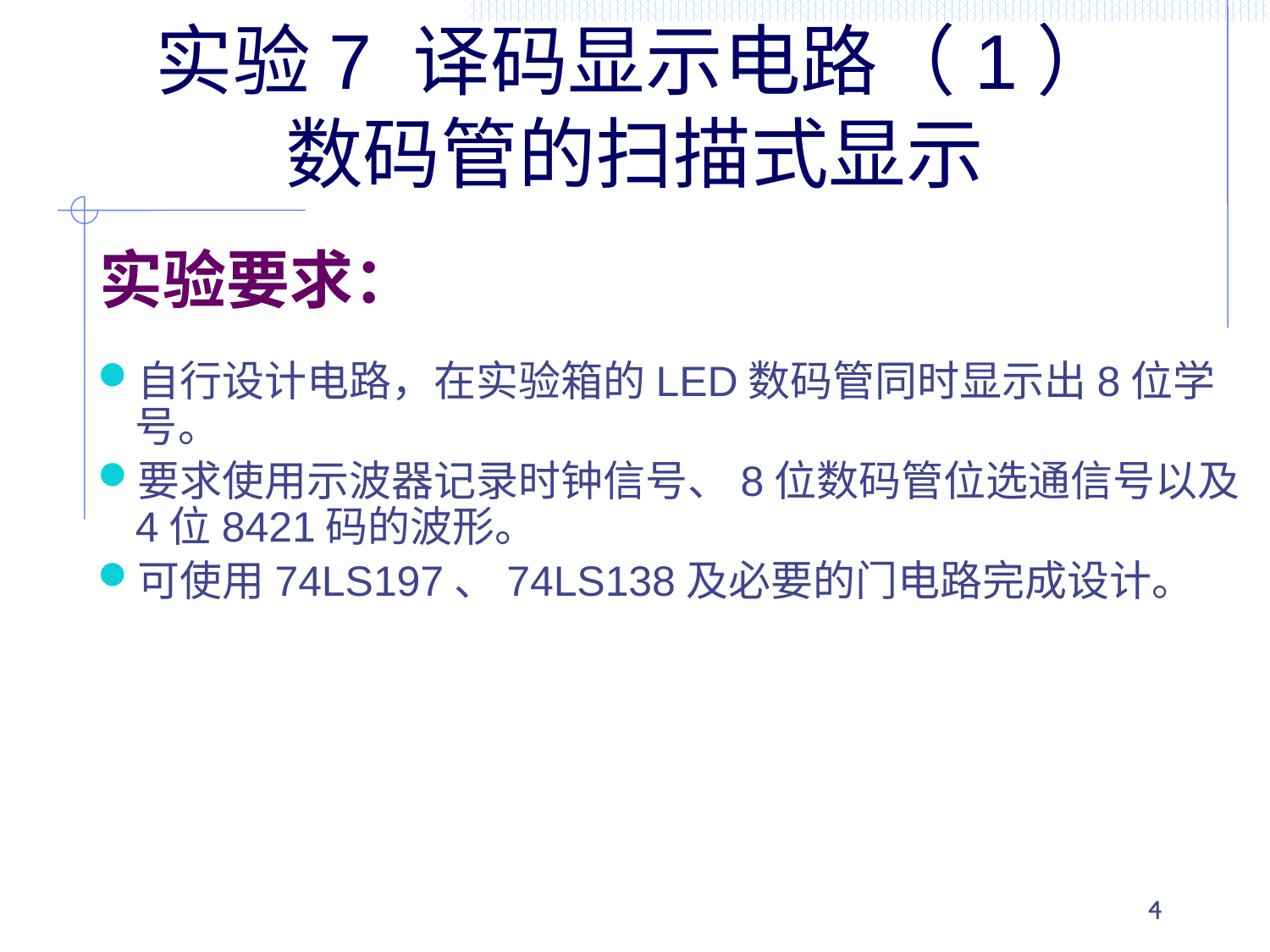

实验7 译码显示电路（1）
数码管的扫描式显示
实验要求：
自行设计电路，在实验箱的LED数码管同时显示出8位学号。
要求使用示波器记录时钟信号、8位数码管位选通信号以及4位8421码的波形。
可使用74LS197、74LS138及必要的门电路完成设计。
4